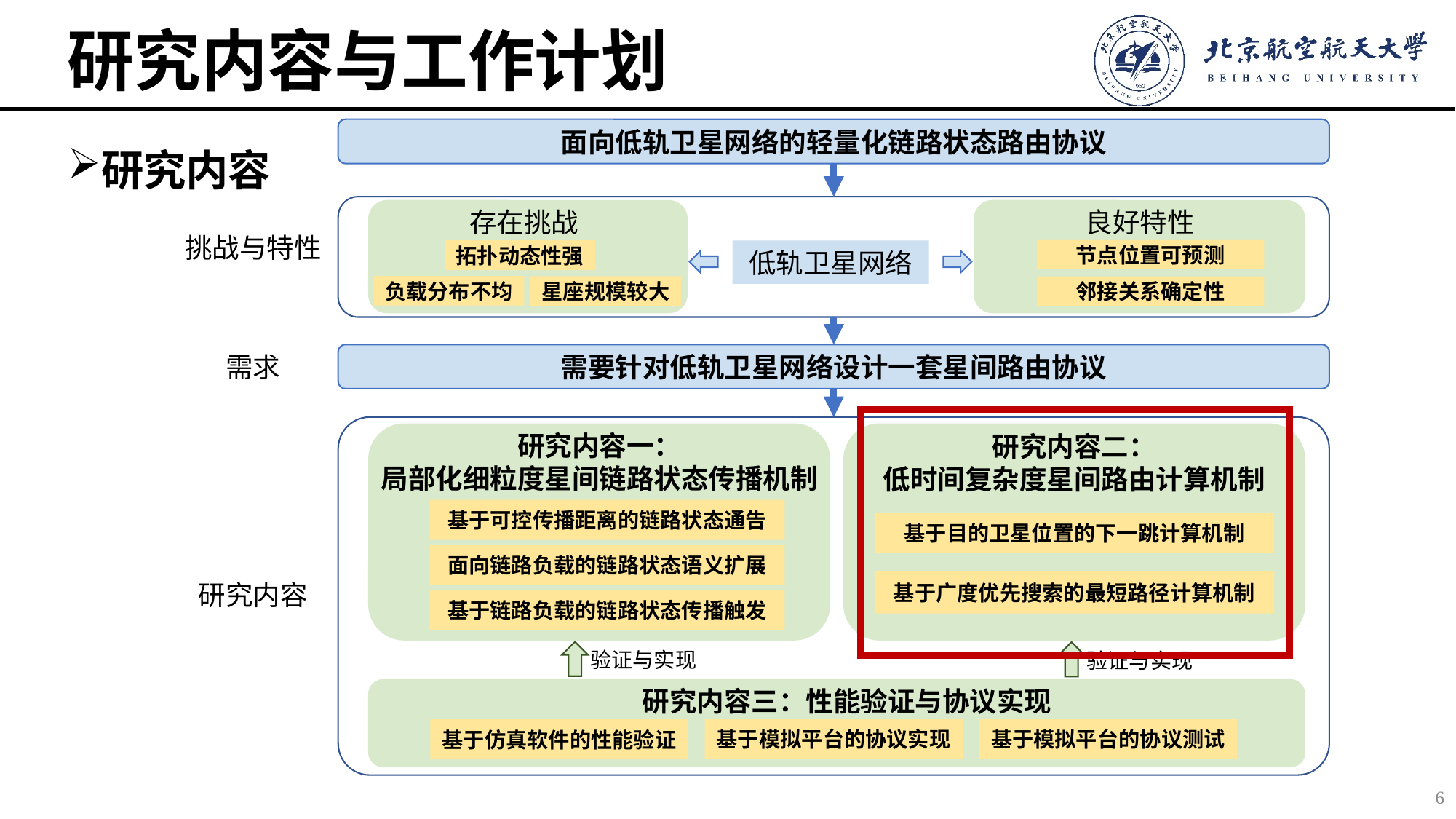

# 研究内容与工作计划
面向低轨卫星网络的轻量化链路状态路由协议
研究内容

良好特性

存在挑战
挑战与特性
节点位置可预测
拓扑动态性强
低轨卫星网络

负载分布不均
星座规模较大
邻接关系确定性
需求
需要针对低轨卫星网络设计一套星间路由协议

研究内容二：
低时间复杂度星间路由计算机制
基于目的卫星位置的下一跳计算机制
基于广度优先搜索的最短路径计算机制

研究内容一：
局部化细粒度星间链路状态传播机制
基于可控传播距离的链路状态通告
面向链路负载的链路状态语义扩展
基于链路负载的链路状态传播触发
研究内容
验证与实现

验证与实现
研究内容三：性能验证与协议实现

基于仿真软件的性能验证
基于模拟平台的协议实现
基于模拟平台的协议测试
6